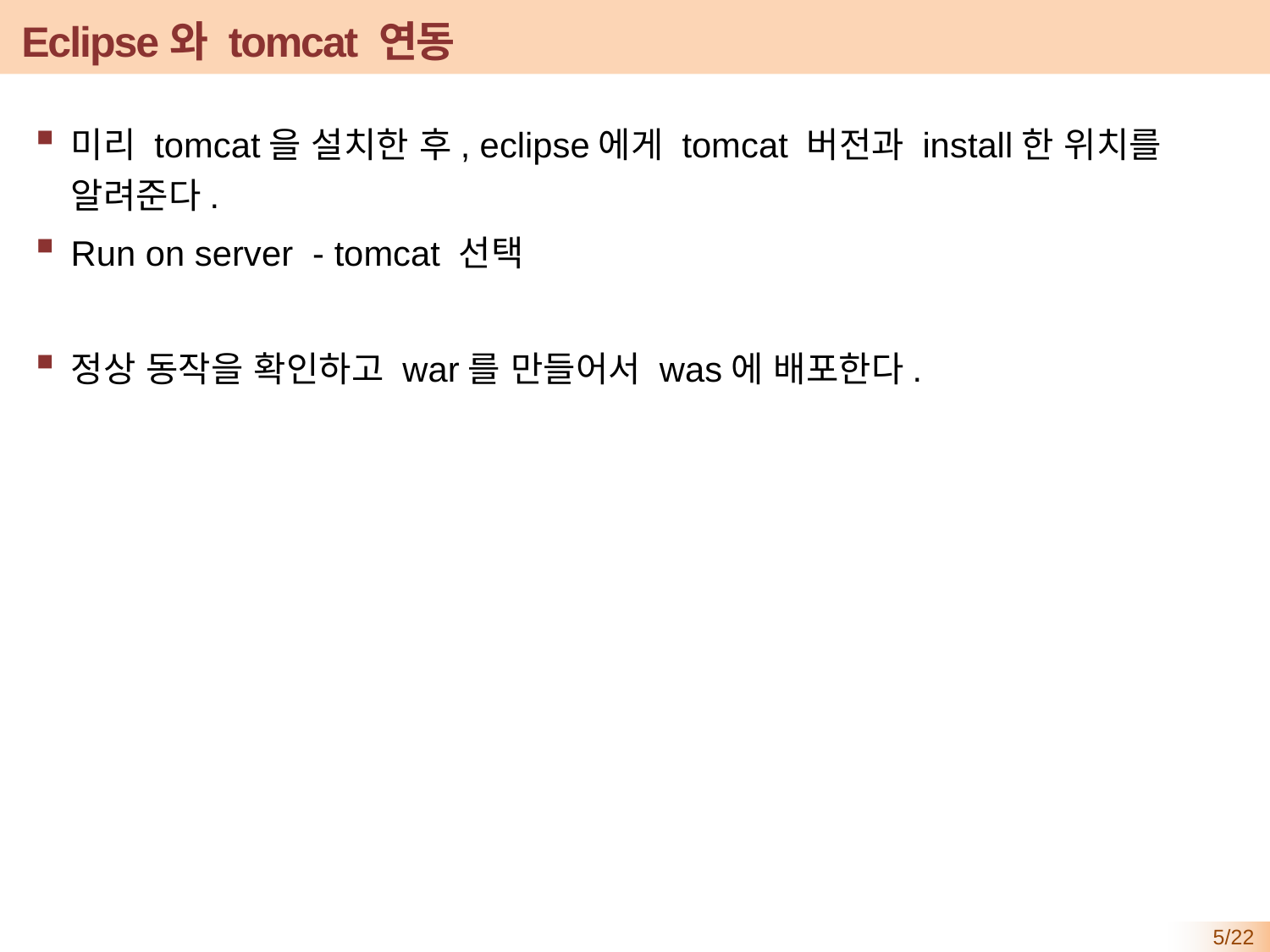

# Eclipse와 tomcat 연동
미리 tomcat을 설치한 후, eclipse에게 tomcat 버전과 install한 위치를 알려준다.
Run on server  - tomcat 선택

정상 동작을 확인하고 war를 만들어서 was에 배포한다.